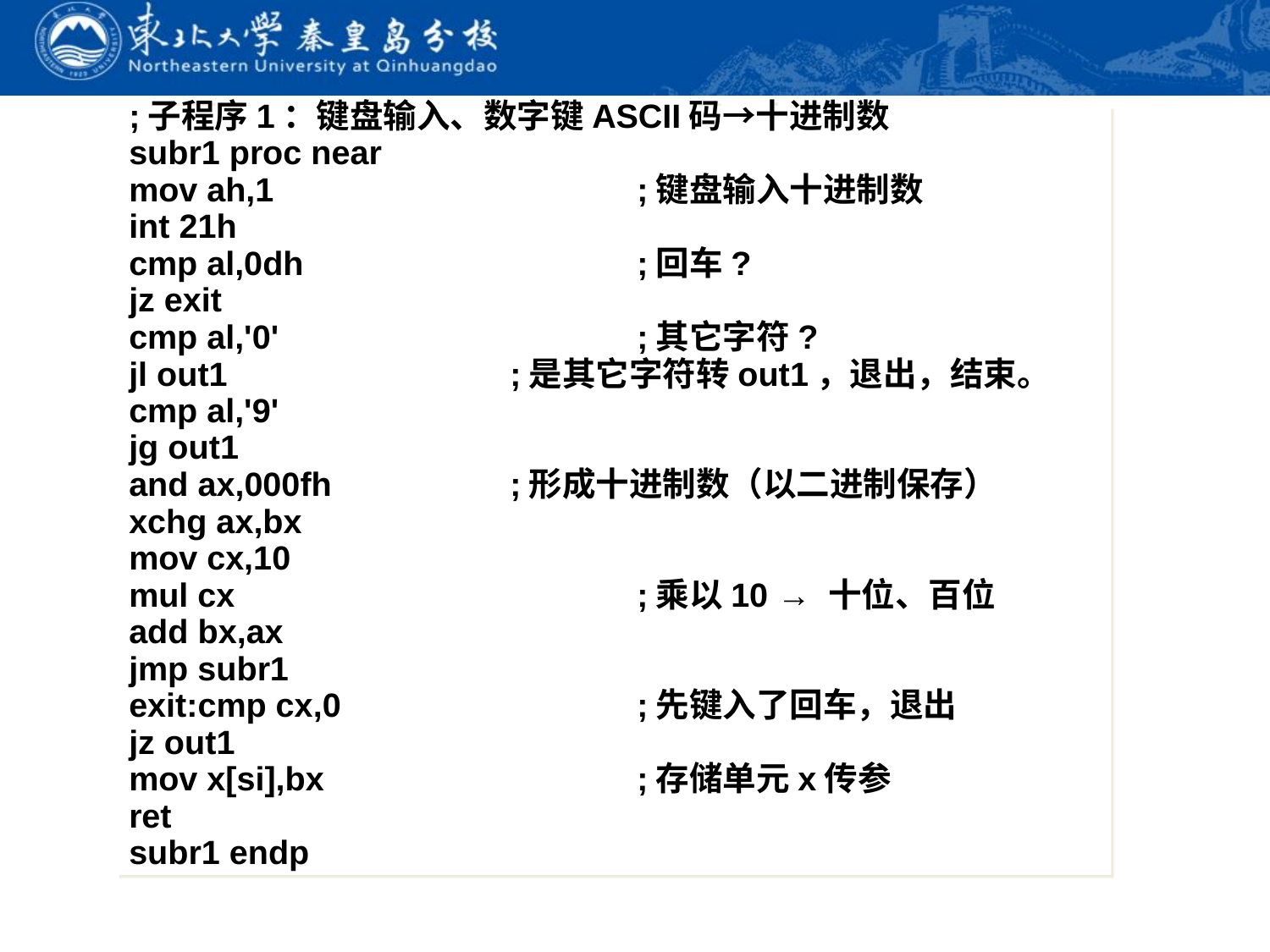

;子程序1：键盘输入、数字键ASCII码→十进制数
subr1 proc near
mov ah,1			;键盘输入十进制数
int 21h
cmp al,0dh			;回车?
jz exit
cmp al,'0'			;其它字符?
jl out1			;是其它字符转out1，退出，结束。
cmp al,'9'
jg out1
and ax,000fh		;形成十进制数（以二进制保存）
xchg ax,bx
mov cx,10
mul cx				;乘以10 → 十位、百位
add bx,ax
jmp subr1
exit:cmp cx,0			;先键入了回车，退出
jz out1
mov x[si],bx			;存储单元x传参
ret
subr1 endp